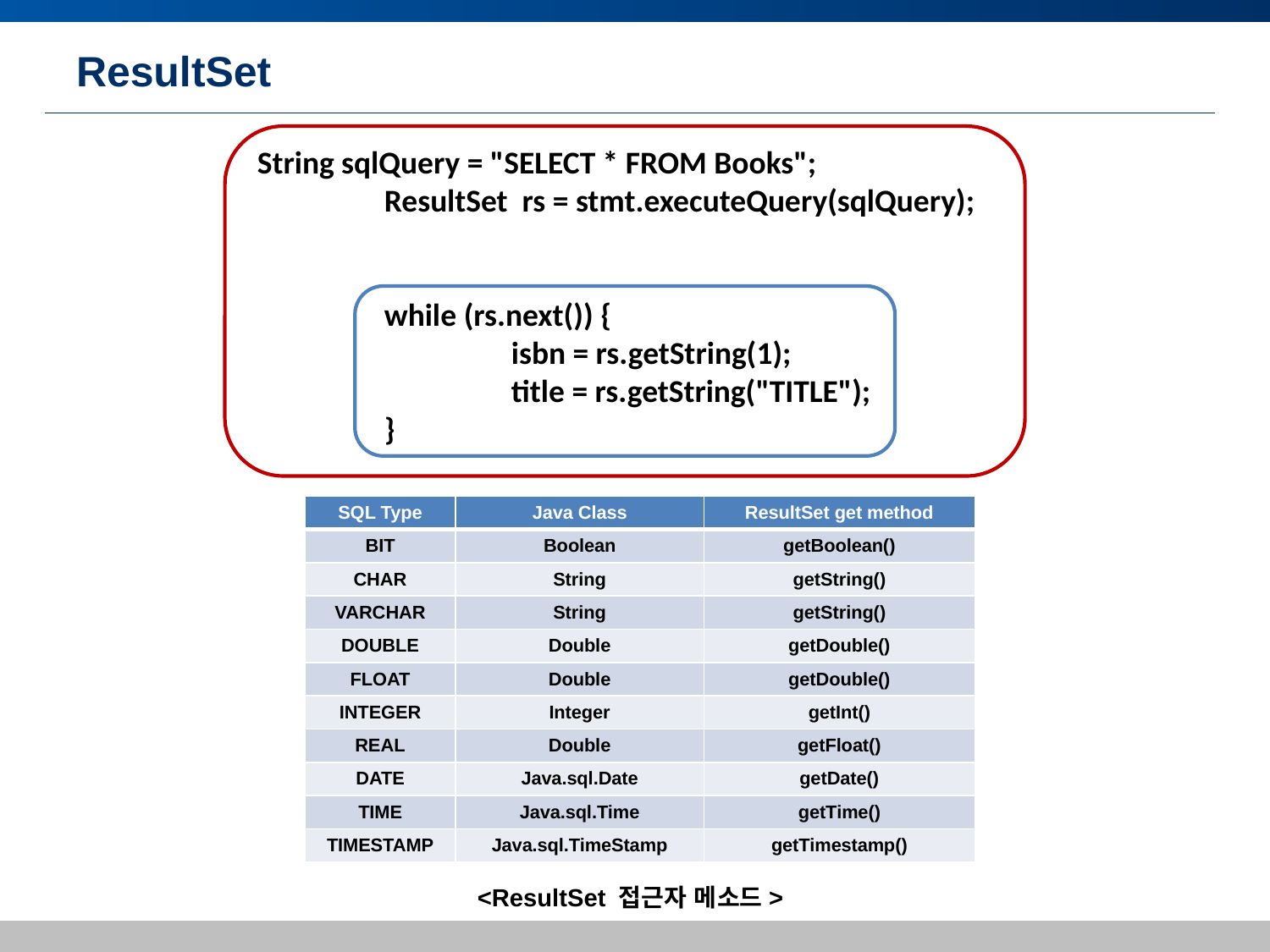

# ResultSet

String sqlQuery = "SELECT * FROM Books";
	ResultSet  rs = stmt.executeQuery(sqlQuery);

	while (rs.next()) {
		isbn = rs.getString(1);
		title = rs.getString("TITLE");
	}

| SQL Type | Java Class | ResultSet get method |
| --- | --- | --- |
| BIT | Boolean | getBoolean() |
| CHAR | String | getString() |
| VARCHAR | String | getString() |
| DOUBLE | Double | getDouble() |
| FLOAT | Double | getDouble() |
| INTEGER | Integer | getInt() |
| REAL | Double | getFloat() |
| DATE | Java.sql.Date | getDate() |
| TIME | Java.sql.Time | getTime() |
| TIMESTAMP | Java.sql.TimeStamp | getTimestamp() |
<ResultSet 접근자 메소드>